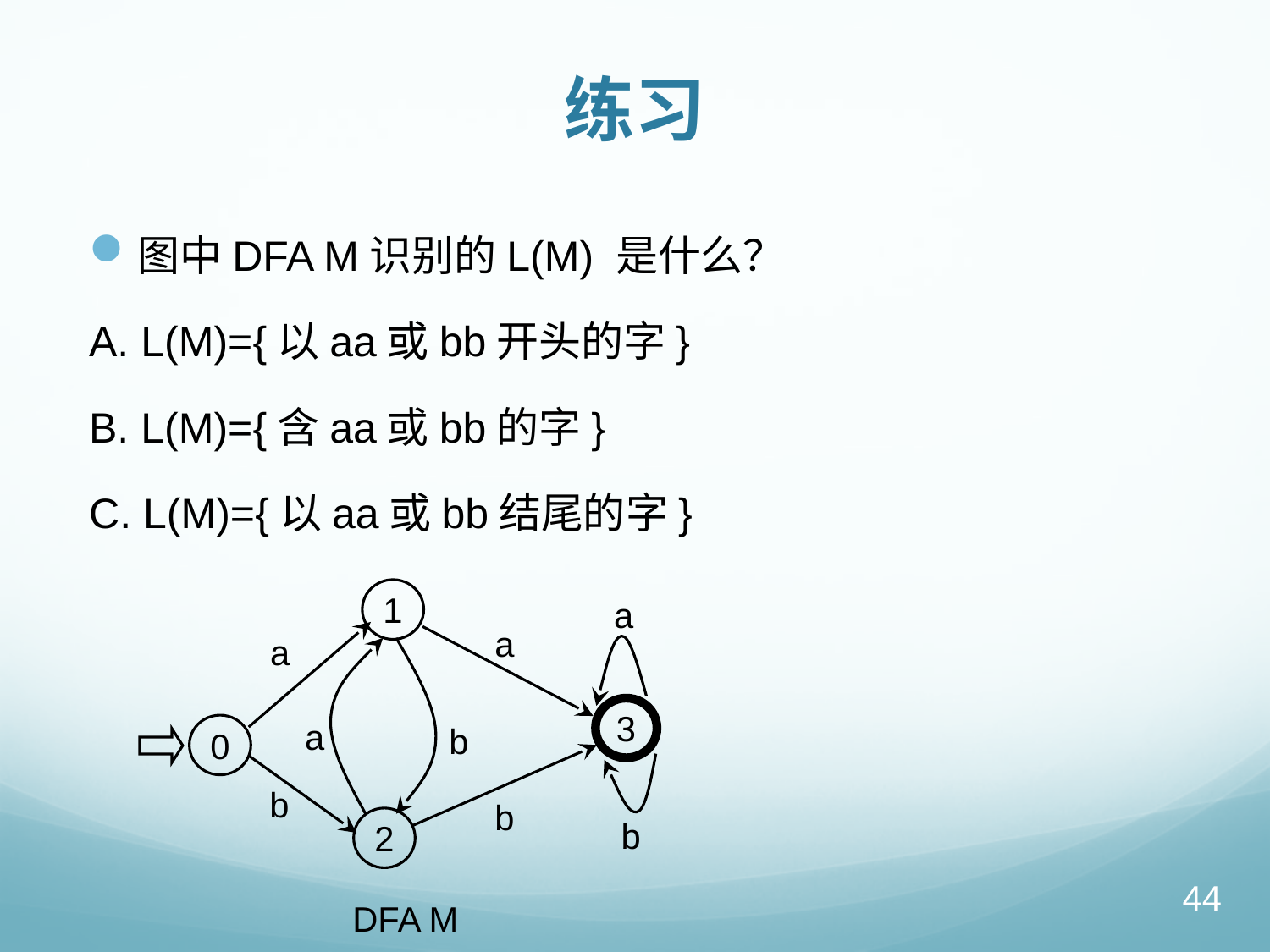

# 练习
图中DFA M识别的L(M) 是什么？
A. L(M)={以aa或bb开头的字}
B. L(M)={含aa或bb的字}
C. L(M)={以aa或bb结尾的字}

1
a

a

a

3
0
a
b

b
b
2
b
DFA M
44